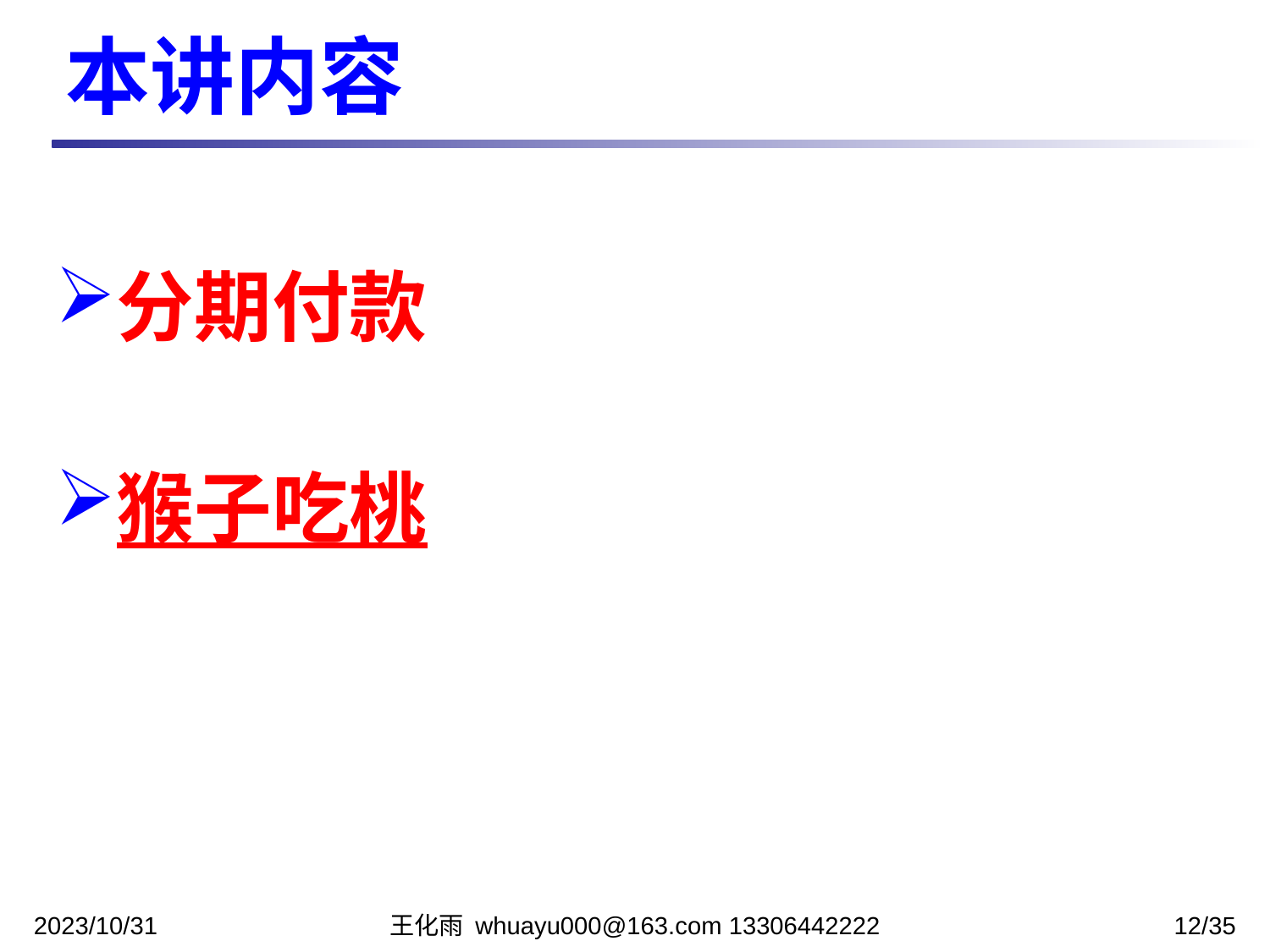

本讲内容
分期付款
猴子吃桃
2023/10/31
王化雨 whuayu000@163.com 13306442222
12/35